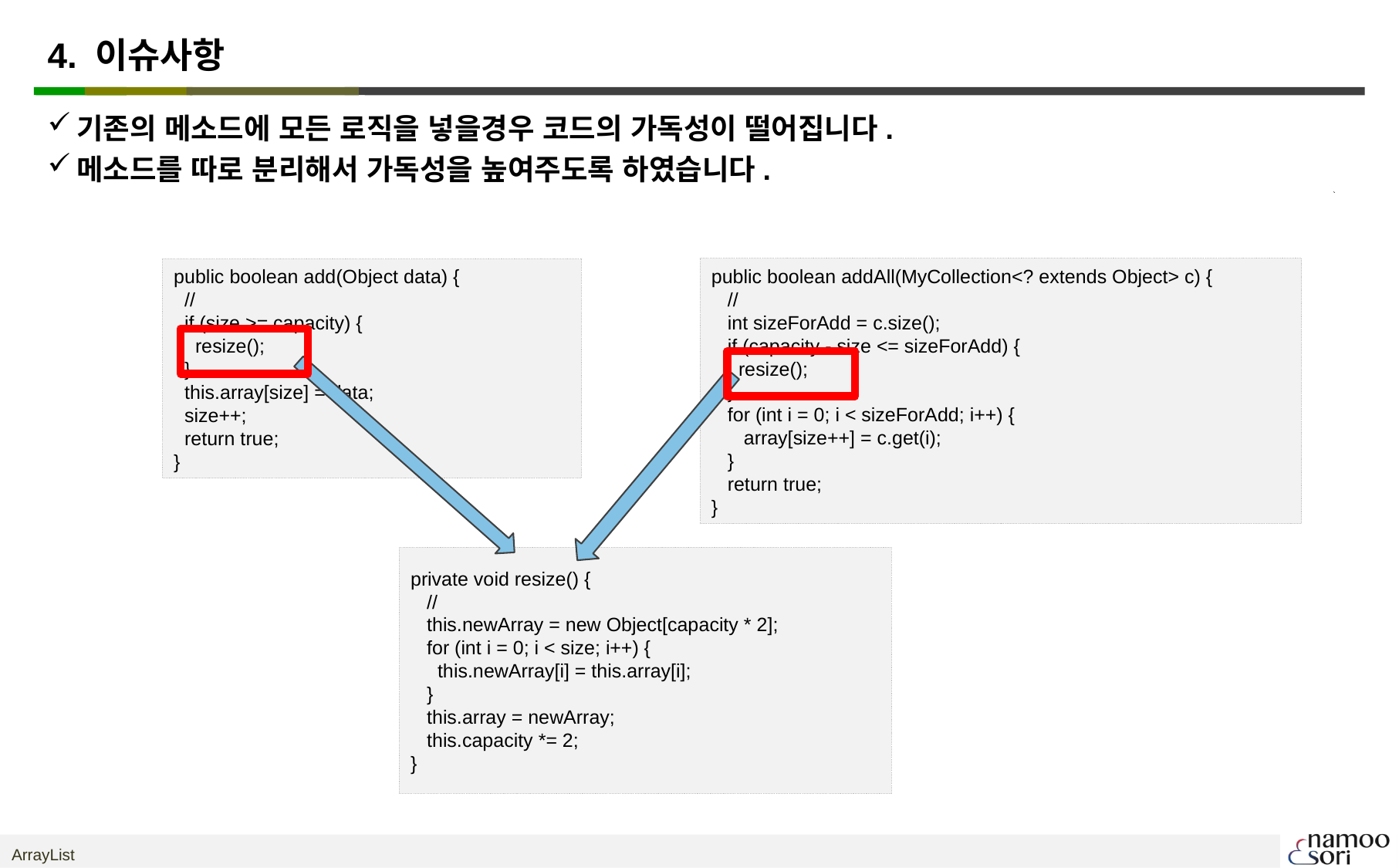

# 4. 이슈사항
기존의 메소드에 모든 로직을 넣을경우 코드의 가독성이 떨어집니다.
메소드를 따로 분리해서 가독성을 높여주도록 하였습니다.
public boolean addAll(MyCollection<? extends Object> c) {
   //
   int sizeForAdd = c.size();
   if (capacity - size <= sizeForAdd) {
     resize();
   }
   for (int i = 0; i < sizeForAdd; i++) {
      array[size++] = c.get(i);
   }
   return true;
}
public boolean add(Object data) {
  //
  if (size >= capacity) {
    resize();
  }
  this.array[size] = data;
  size++;
  return true;
}

private void resize() {
   //
   this.newArray = new Object[capacity * 2];
   for (int i = 0; i < size; i++) {
     this.newArray[i] = this.array[i];
   }
   this.array = newArray;
   this.capacity *= 2;
}